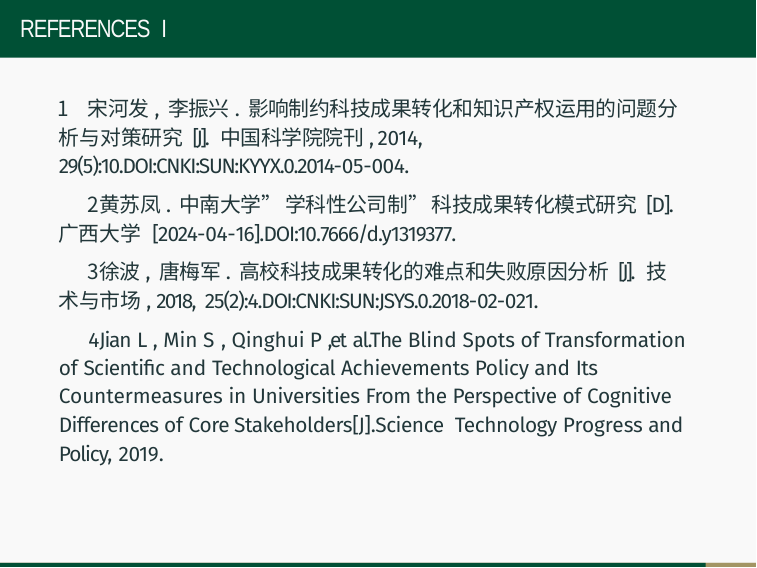

# REFERENCES I
	宋河发, 李振兴. 影响制约科技成果转化和知识产权运用的问题分析与对策研究 [J]. 中国科学院院刊, 2014, 29(5):10.DOI:CNKI:SUN:KYYX.0.2014-05-004.
黄苏凤. 中南大学” 学科性公司制” 科技成果转化模式研究 [D]. 广西大学 [2024-04-16].DOI:10.7666/d.y1319377.
徐波, 唐梅军. 高校科技成果转化的难点和失败原因分析 [J]. 技术与市场, 2018, 25(2):4.DOI:CNKI:SUN:JSYS.0.2018-02-021.
Jian L , Min S , Qinghui P ,et al.The Blind Spots of Transformation of Scientific and Technological Achievements Policy and Its Countermeasures in Universities From the Perspective of Cognitive Differences of Core Stakeholders[J].Science Technology Progress and Policy, 2019.